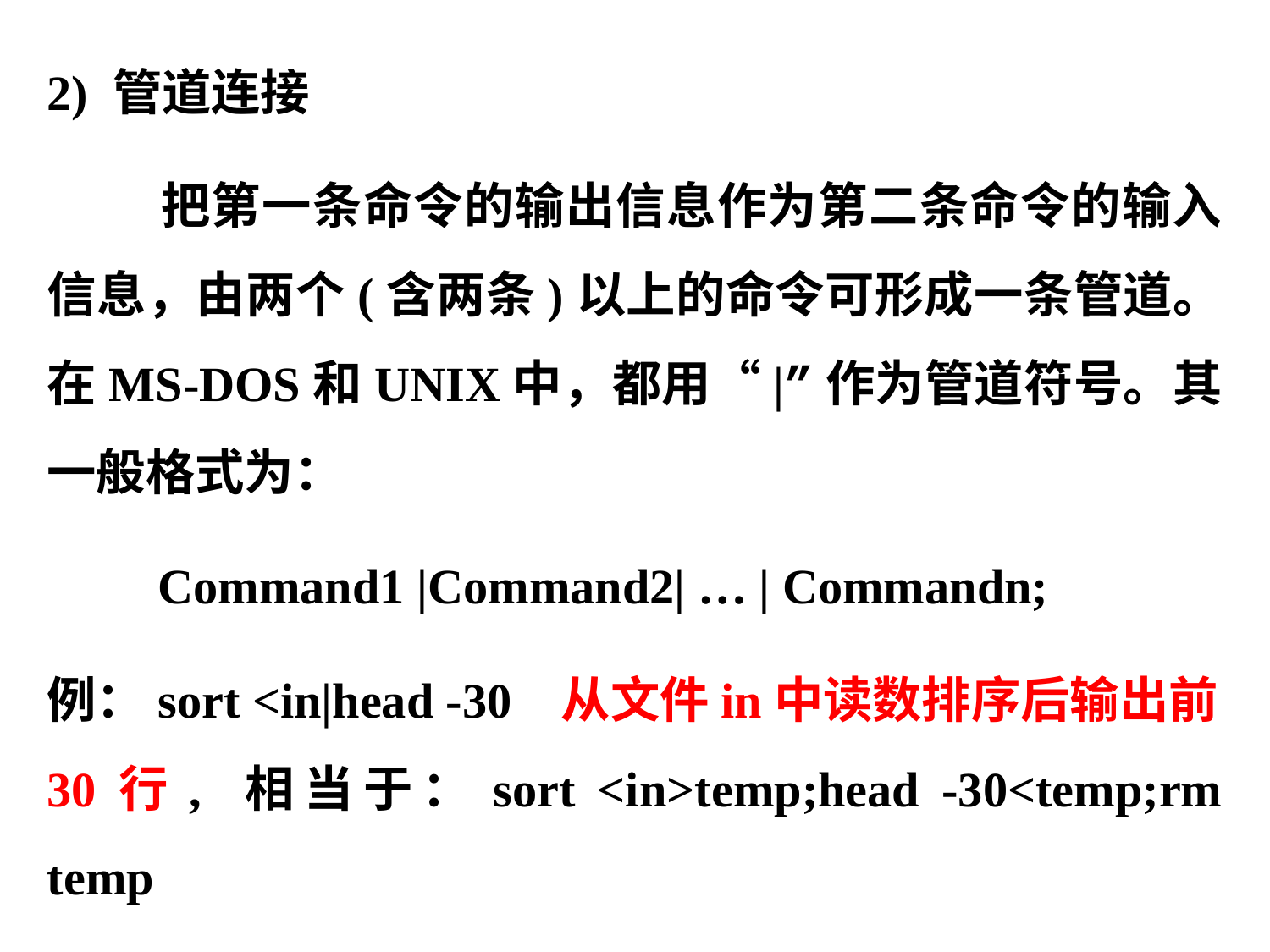

2) 管道连接
        把第一条命令的输出信息作为第二条命令的输入信息，由两个(含两条)以上的命令可形成一条管道。在MS-DOS和UNIX中，都用“|”作为管道符号。其一般格式为：
         Command1 |Command2| … | Commandn;
例：sort <in|head -30   从文件in中读数排序后输出前30行, 相当于：sort <in>temp;head -30<temp;rm temp